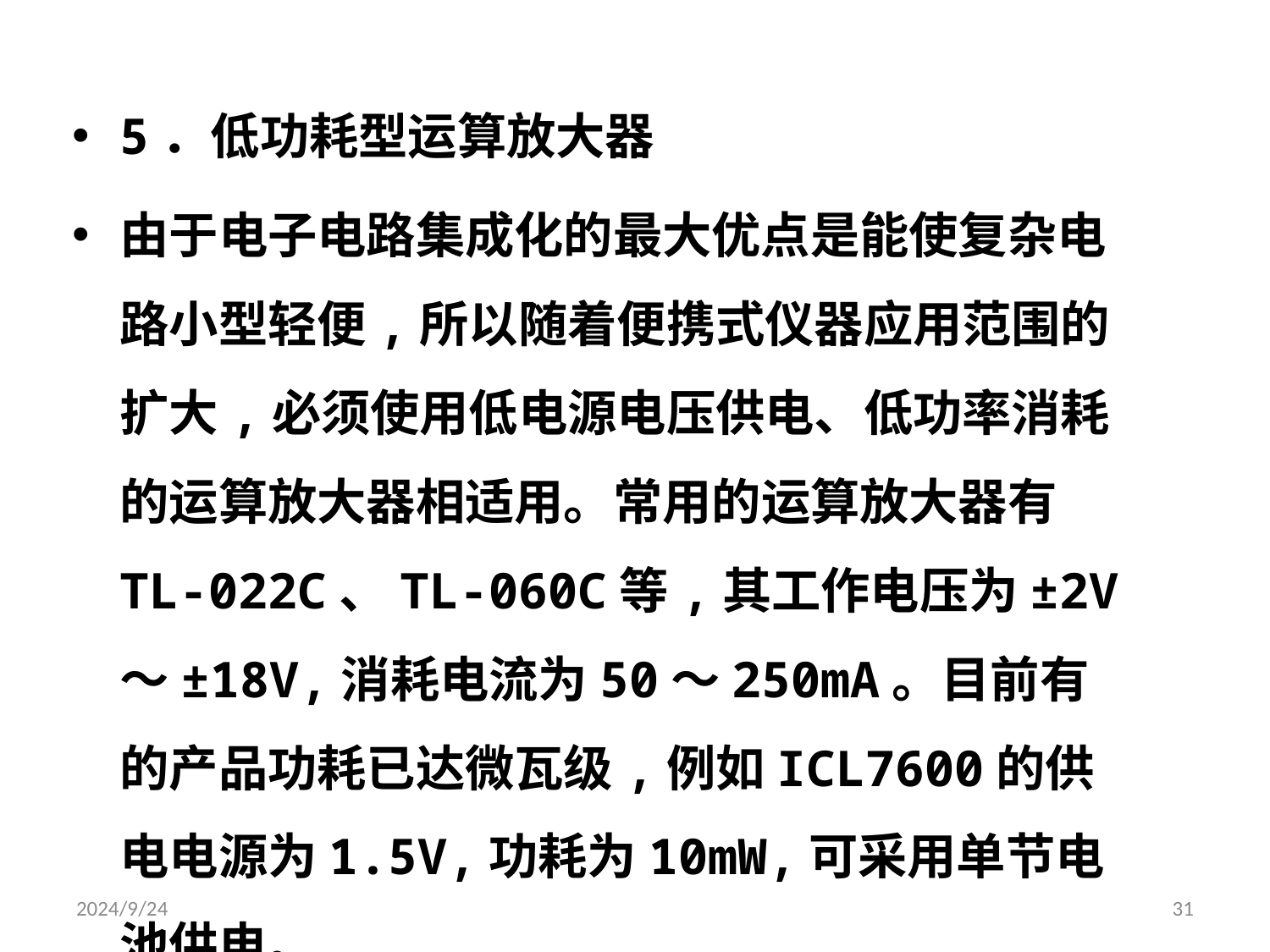

5．低功耗型运算放大器
由于电子电路集成化的最大优点是能使复杂电路小型轻便,所以随着便携式仪器应用范围的扩大,必须使用低电源电压供电、低功率消耗的运算放大器相适用。常用的运算放大器有TL-022C、TL-060C等,其工作电压为±2V～±18V,消耗电流为50～250mA。目前有的产品功耗已达微瓦级,例如ICL7600的供电电源为1.5V,功耗为10mW,可采用单节电池供电。

2024/9/24
31